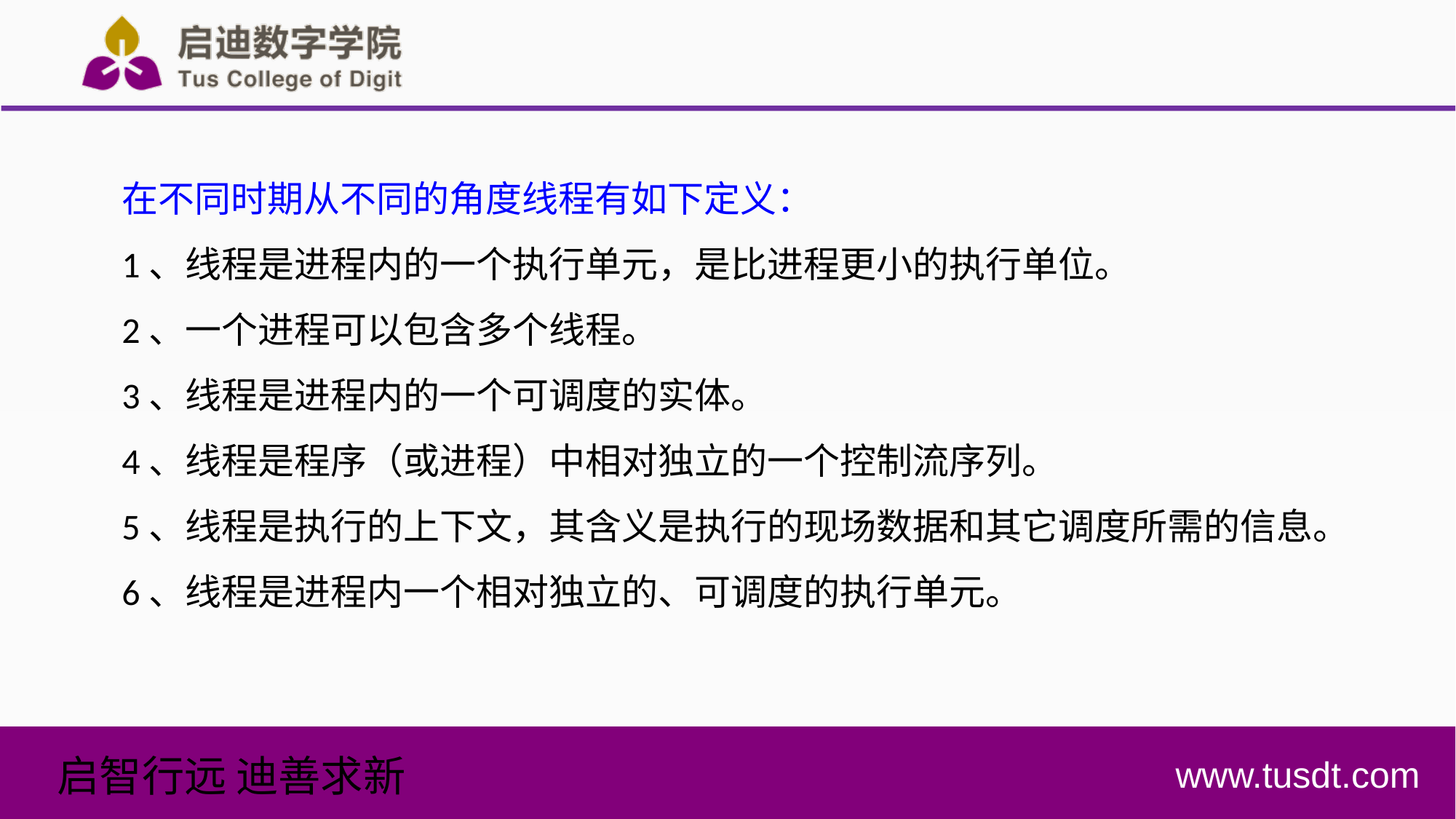

在不同时期从不同的角度线程有如下定义：
1、线程是进程内的一个执行单元，是比进程更小的执行单位。
2、一个进程可以包含多个线程。
3、线程是进程内的一个可调度的实体。
4、线程是程序（或进程）中相对独立的一个控制流序列。
5、线程是执行的上下文，其含义是执行的现场数据和其它调度所需的信息。
6、线程是进程内一个相对独立的、可调度的执行单元。